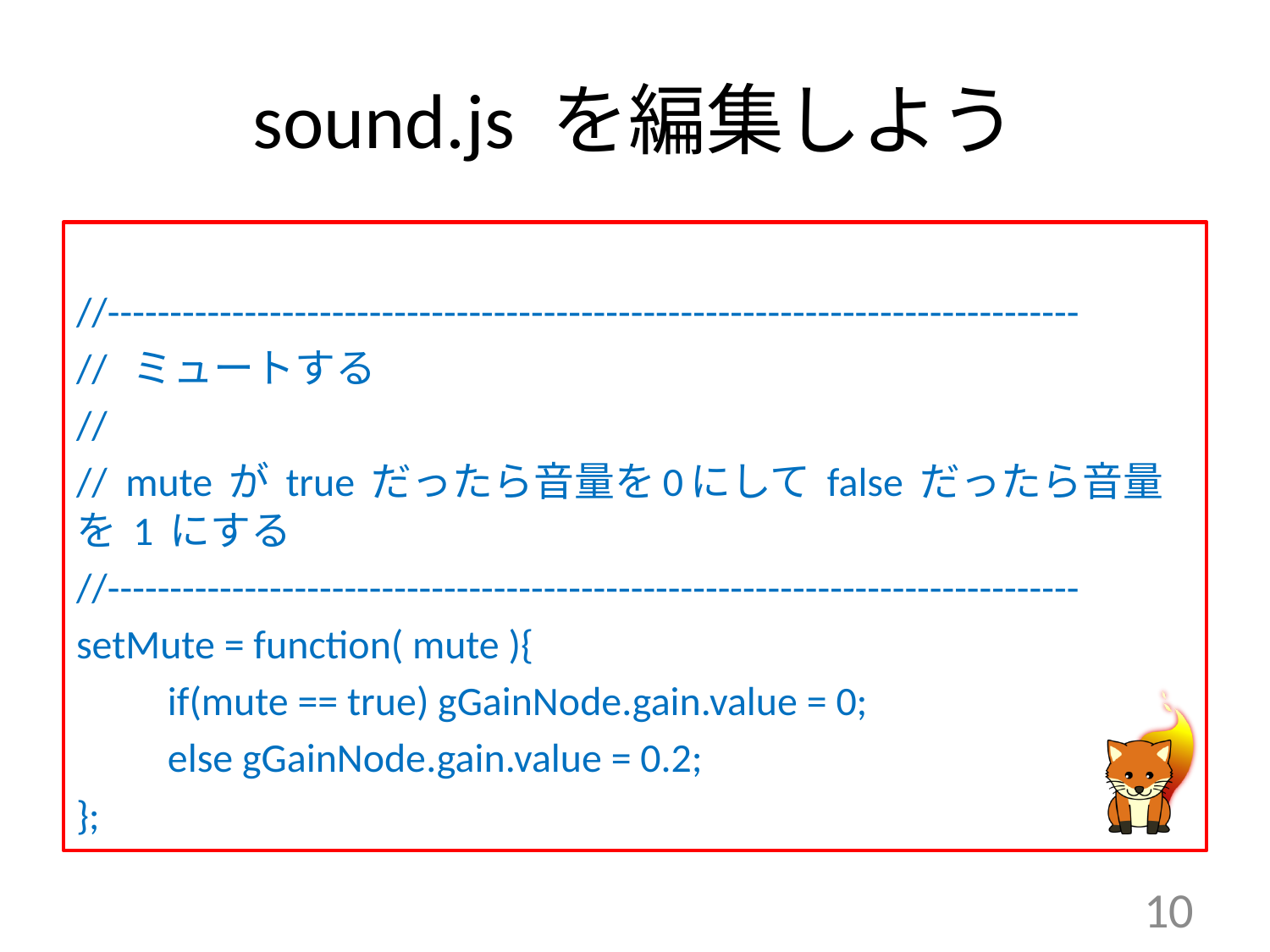

# sound.js を編集しよう

//------------------------------------------------------------------------------
//  ミュートする
//
//  mute が true だったら音量を0にして false だったら音量を 1 にする
//------------------------------------------------------------------------------
setMute = function( mute ){
	if(mute == true) gGainNode.gain.value = 0;
	else gGainNode.gain.value = 0.2;
};

10